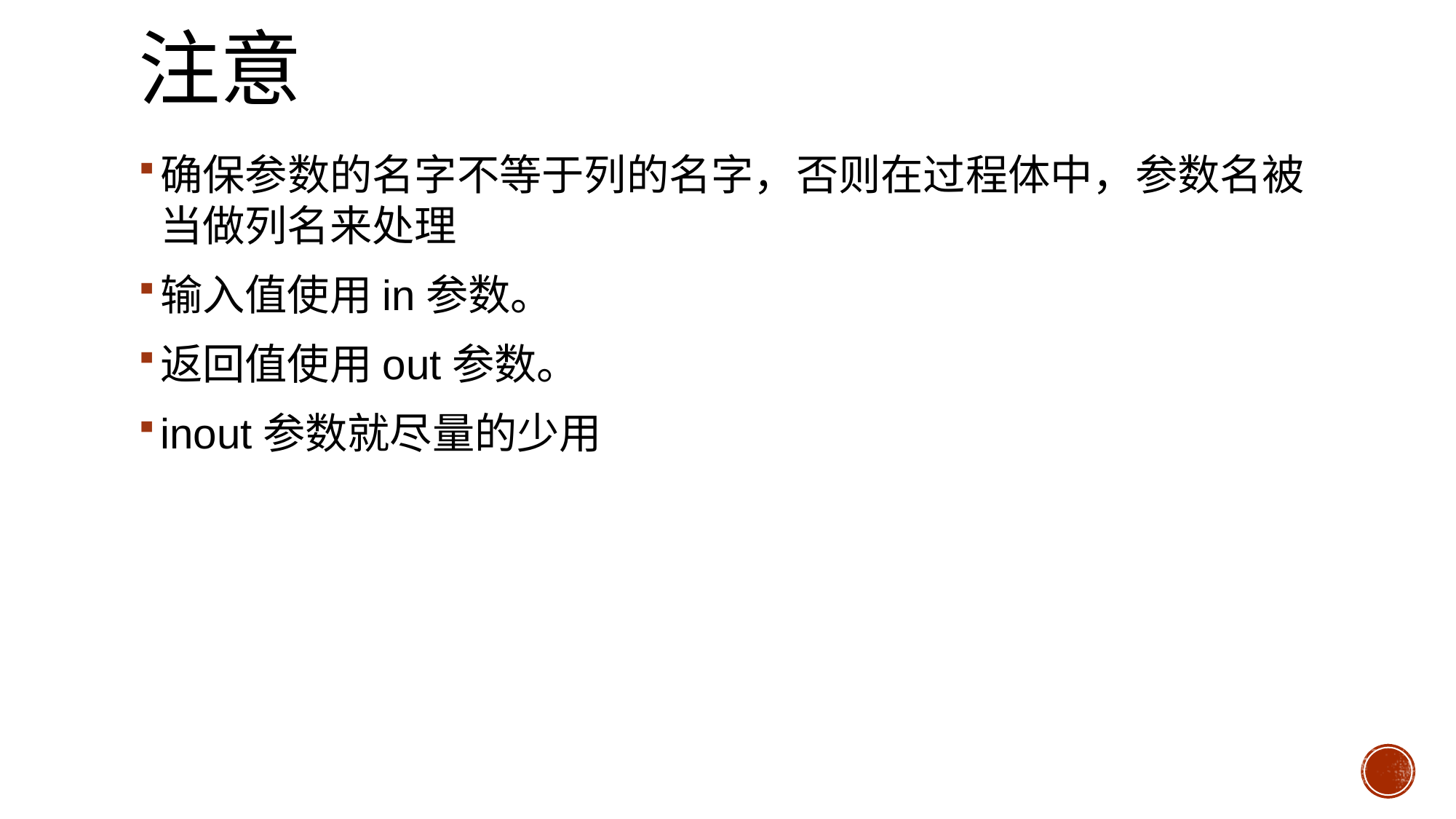

# 注意
确保参数的名字不等于列的名字，否则在过程体中，参数名被当做列名来处理
输入值使用in参数。
返回值使用out参数。
inout参数就尽量的少用
65